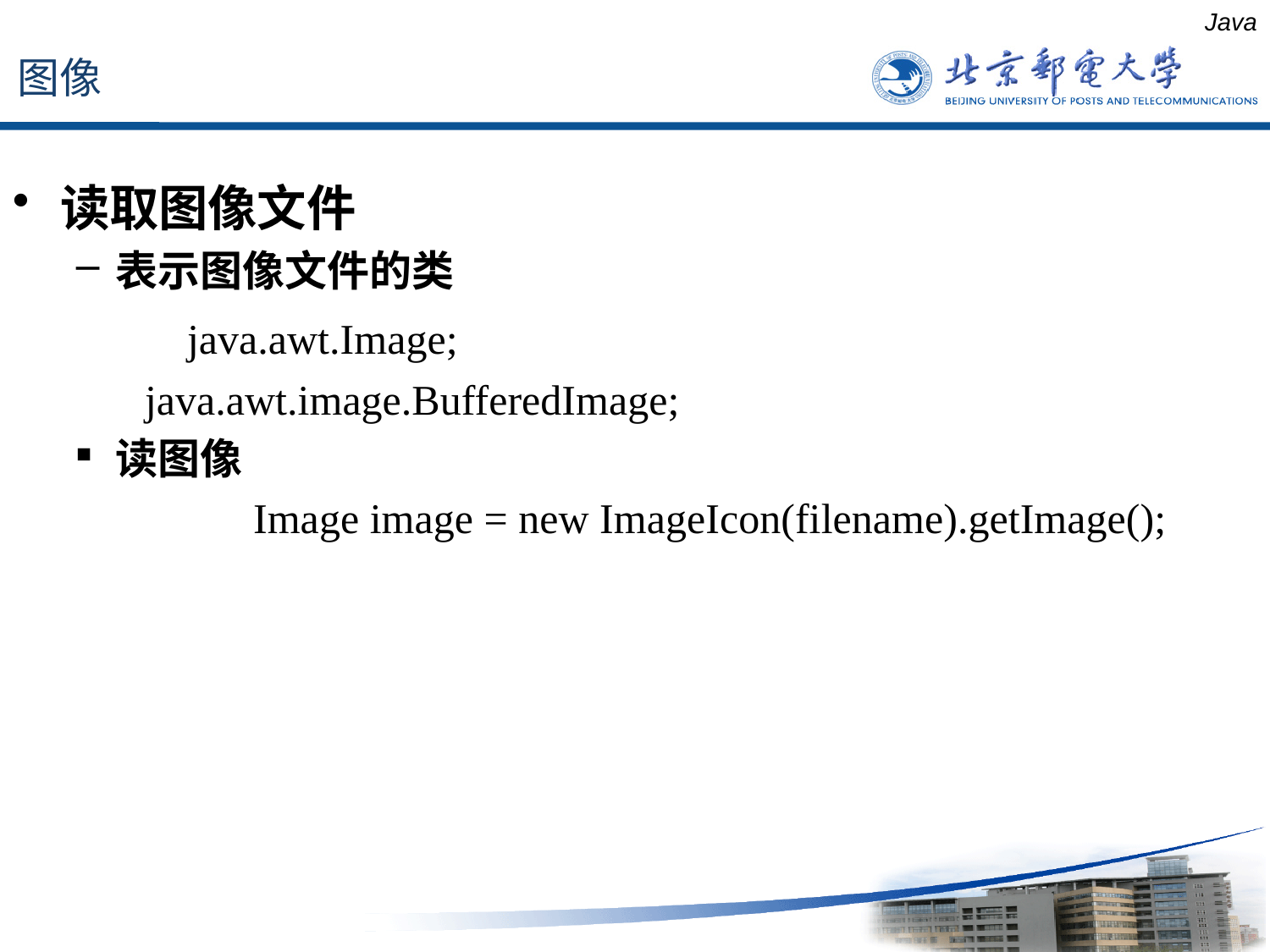

图像
Java
读取图像文件
表示图像文件的类
     	java.awt.Image;
    	        java.awt.image.BufferedImage;
读图像
	  	 Image image = new ImageIcon(filename).getImage();